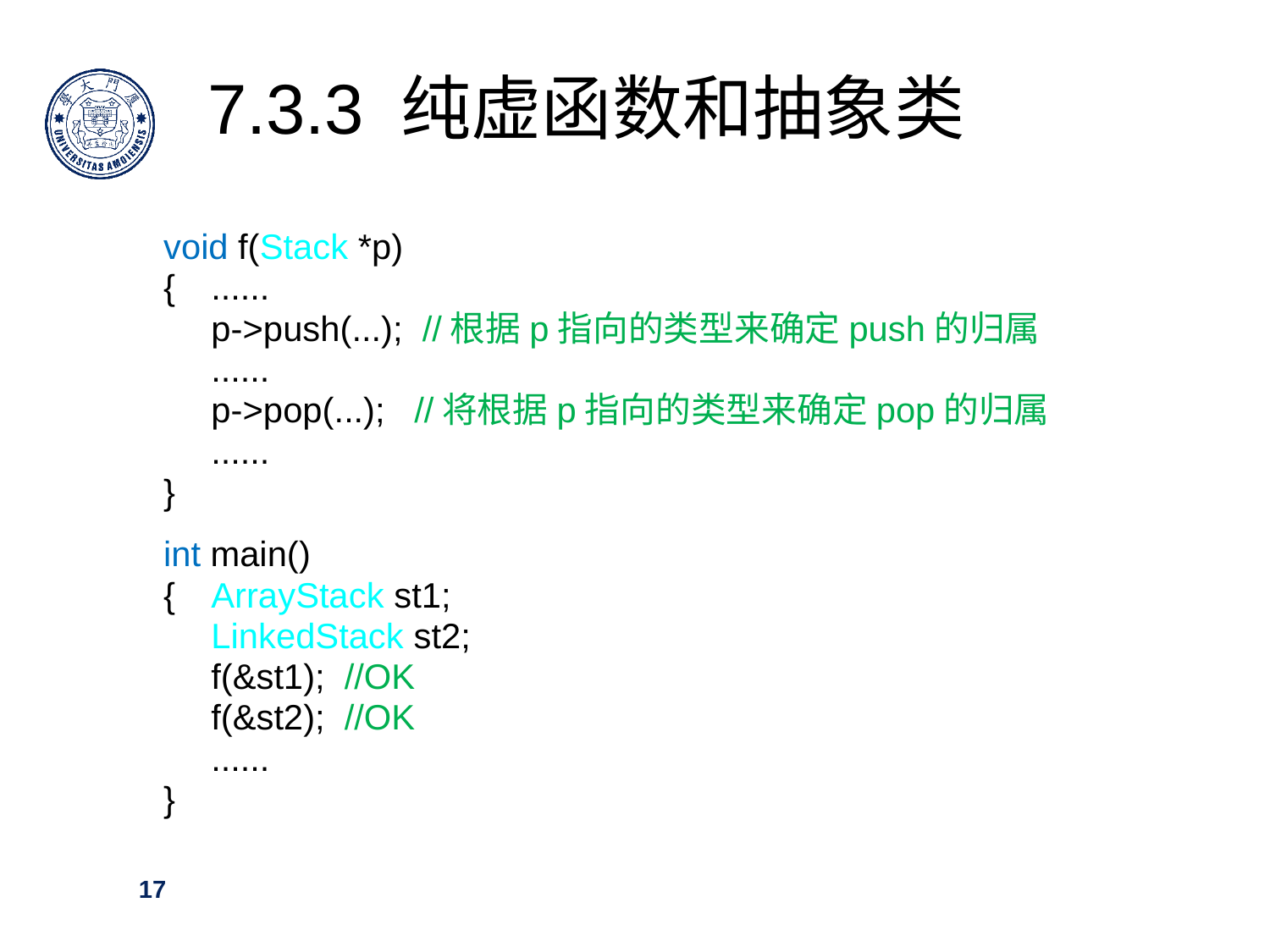

7.3.3 纯虚函数和抽象类
void f(Stack *p)
{	......
	p->push(...);  //根据p指向的类型来确定push的归属
	......
	p->pop(...);   //将根据p指向的类型来确定pop的归属
	......
}
int main()
{	ArrayStack st1;
	LinkedStack st2;
	f(&st1);  //OK
	f(&st2);  //OK
	......
}
17